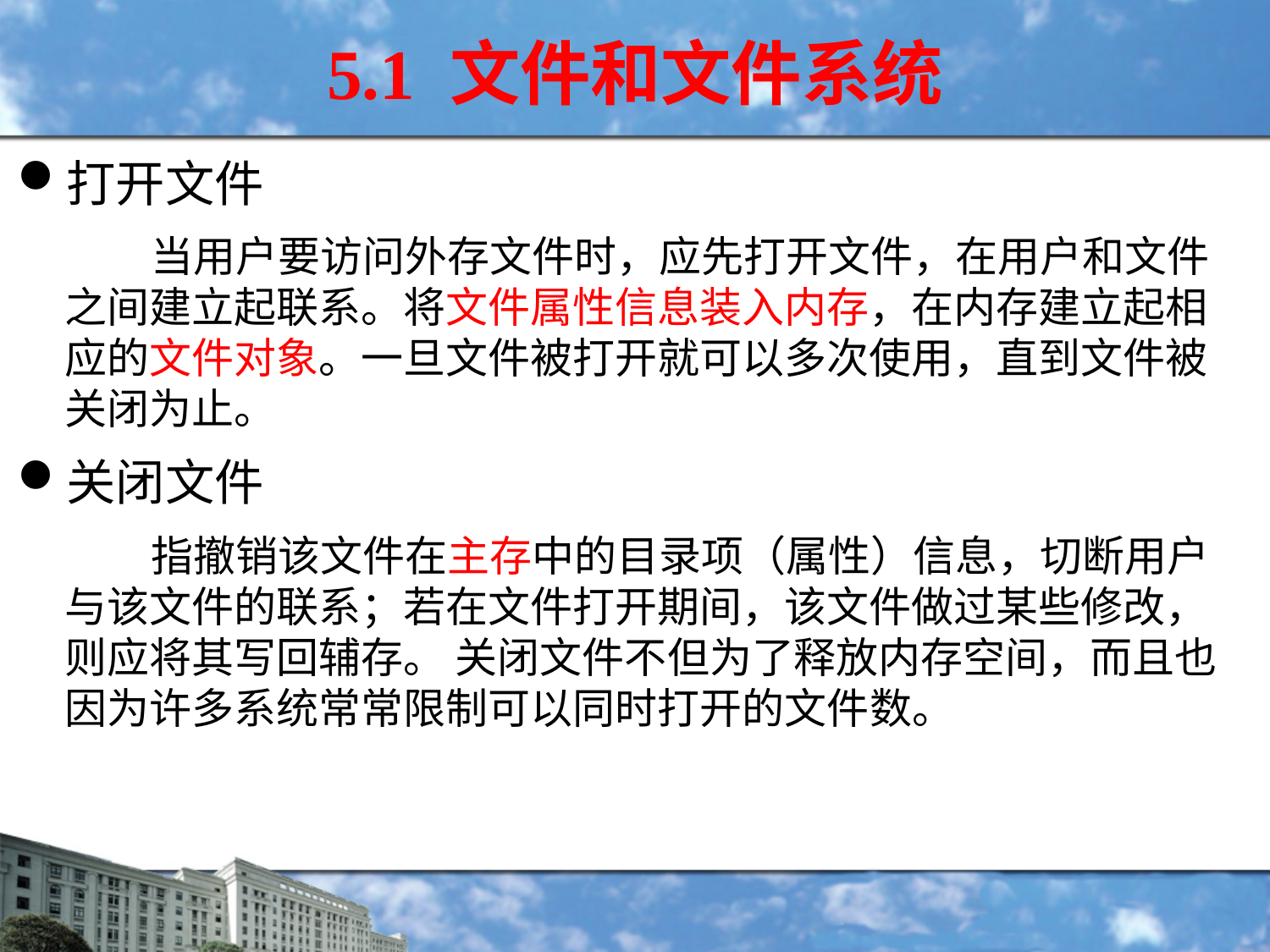

5.1 文件和文件系统
打开文件
             当用户要访问外存文件时，应先打开文件，在用户和文件之间建立起联系。将文件属性信息装入内存，在内存建立起相应的文件对象。一旦文件被打开就可以多次使用，直到文件被关闭为止。
关闭文件
             指撤销该文件在主存中的目录项（属性）信息，切断用户与该文件的联系；若在文件打开期间，该文件做过某些修改，则应将其写回辅存。 关闭文件不但为了释放内存空间，而且也因为许多系统常常限制可以同时打开的文件数。